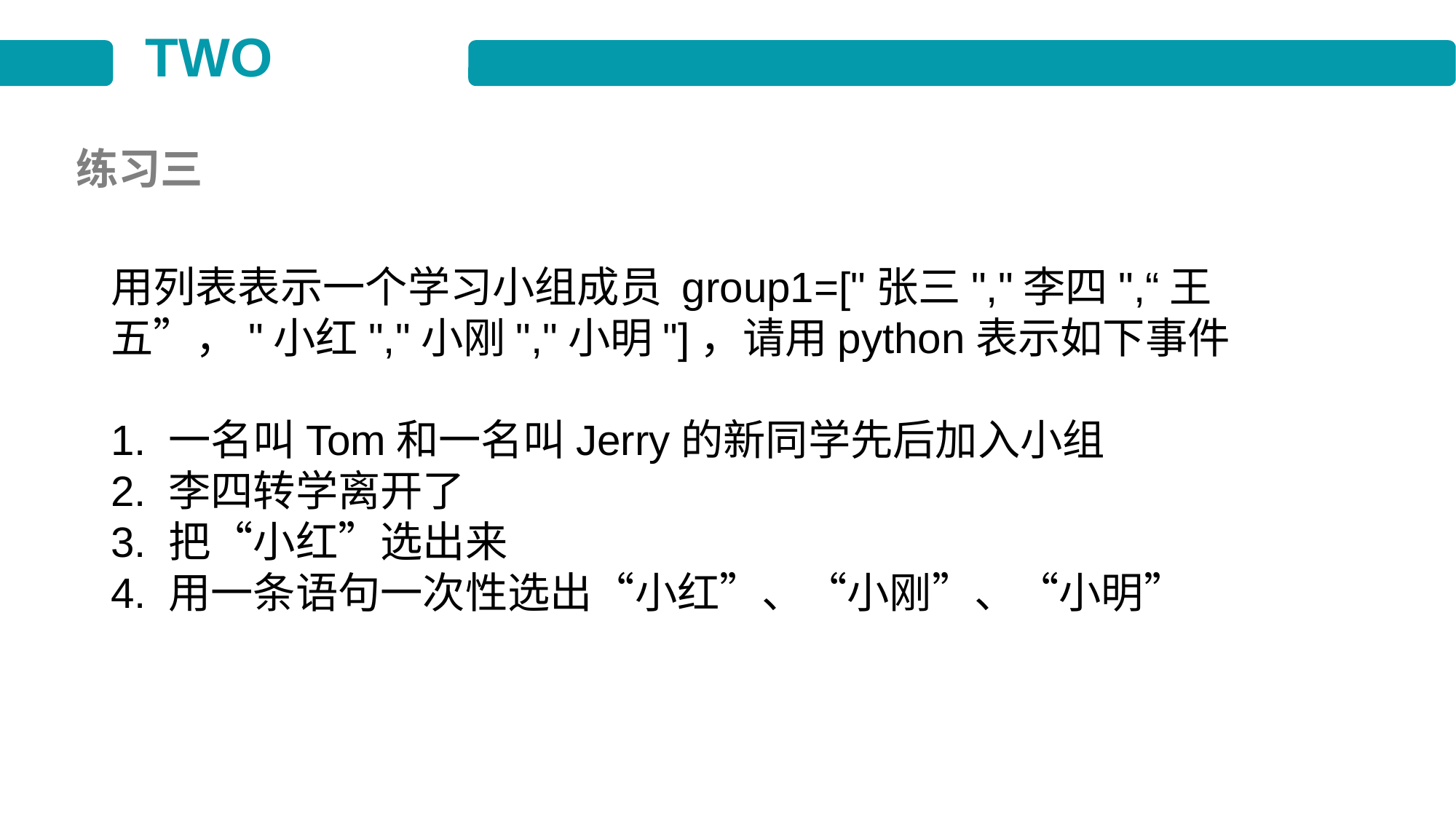

TWO

练习三
用列表表示一个学习小组成员 group1=["张三","李四",“王五”，"小红","小刚","小明"]，请用python表示如下事件

1. 一名叫Tom和一名叫Jerry的新同学先后加入小组
2. 李四转学离开了
3. 把“小红”选出来
4. 用一条语句一次性选出“小红”、“小刚”、“小明”